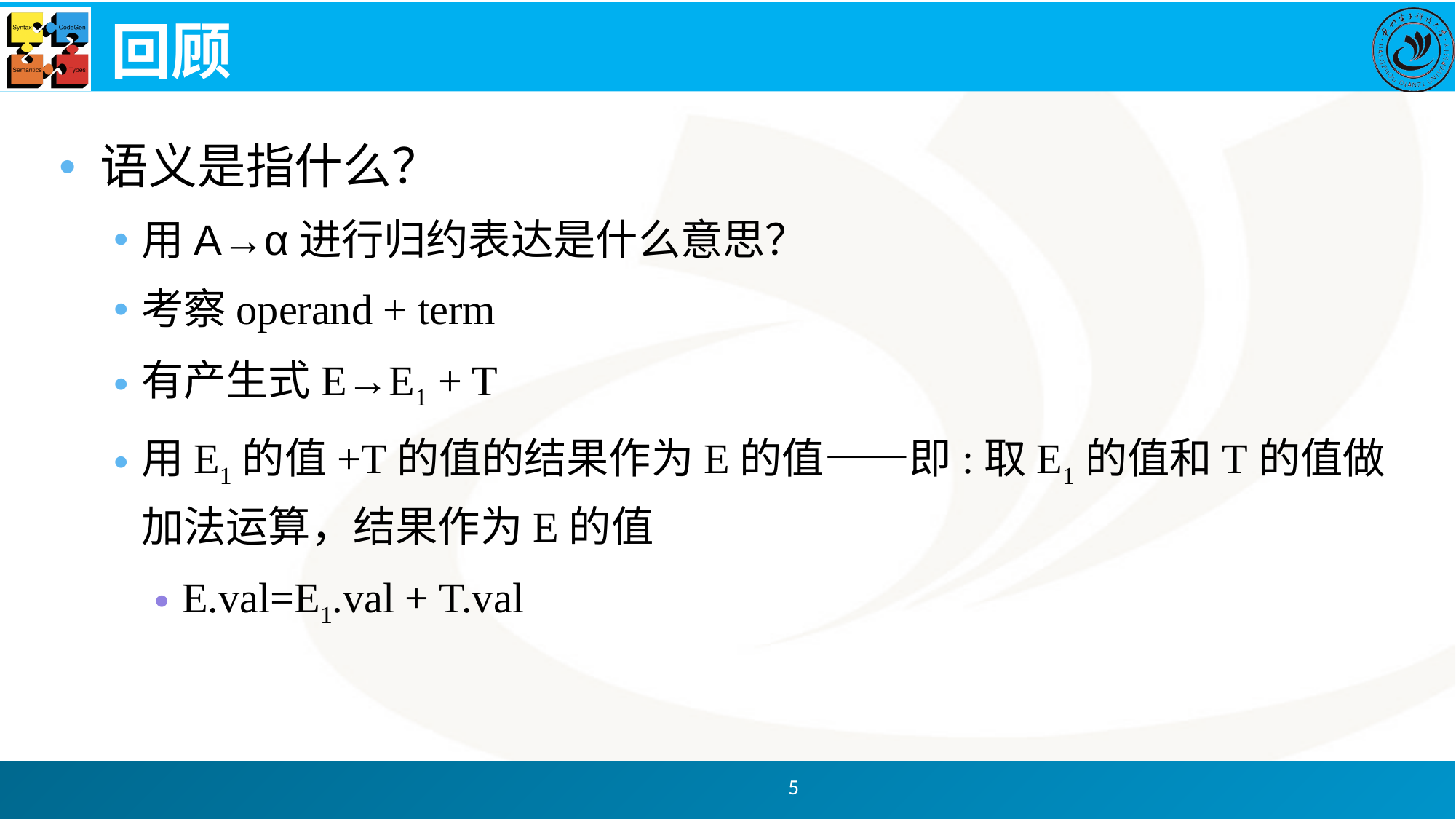

# 回顾
语义是指什么？
用A→α进行归约表达是什么意思？
考察operand + term
有产生式E→E1 + T
用E1的值+T的值的结果作为E的值——即:取E1的值和T的值做加法运算，结果作为E的值
E.val=E1.val + T.val
5